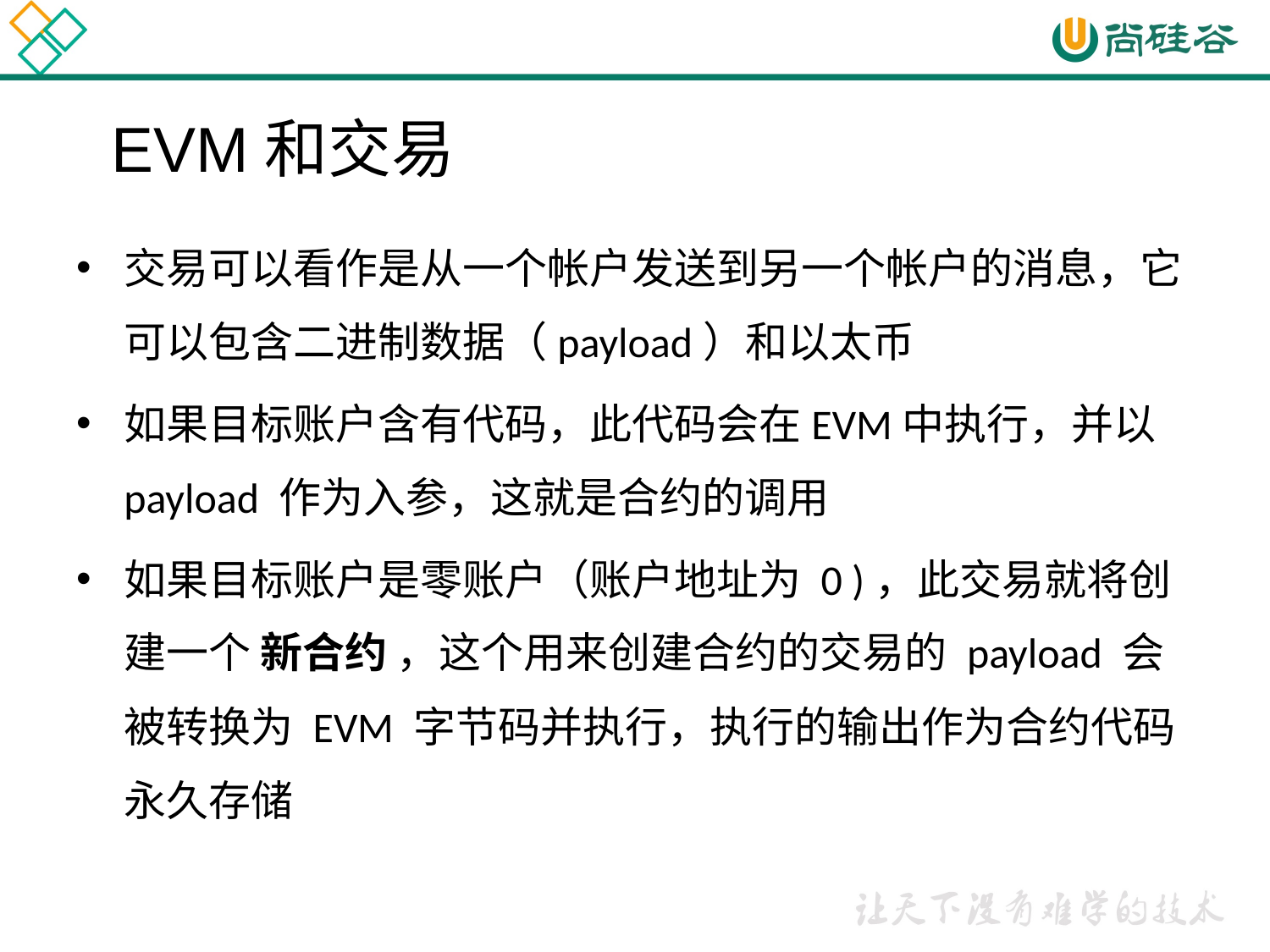

# EVM和交易
交易可以看作是从一个帐户发送到另一个帐户的消息，它可以包含二进制数据（payload）和以太币
如果目标账户含有代码，此代码会在EVM中执行，并以 payload 作为入参，这就是合约的调用
如果目标账户是零账户（账户地址为 0 )，此交易就将创建一个 新合约 ，这个用来创建合约的交易的 payload 会被转换为 EVM 字节码并执行，执行的输出作为合约代码永久存储